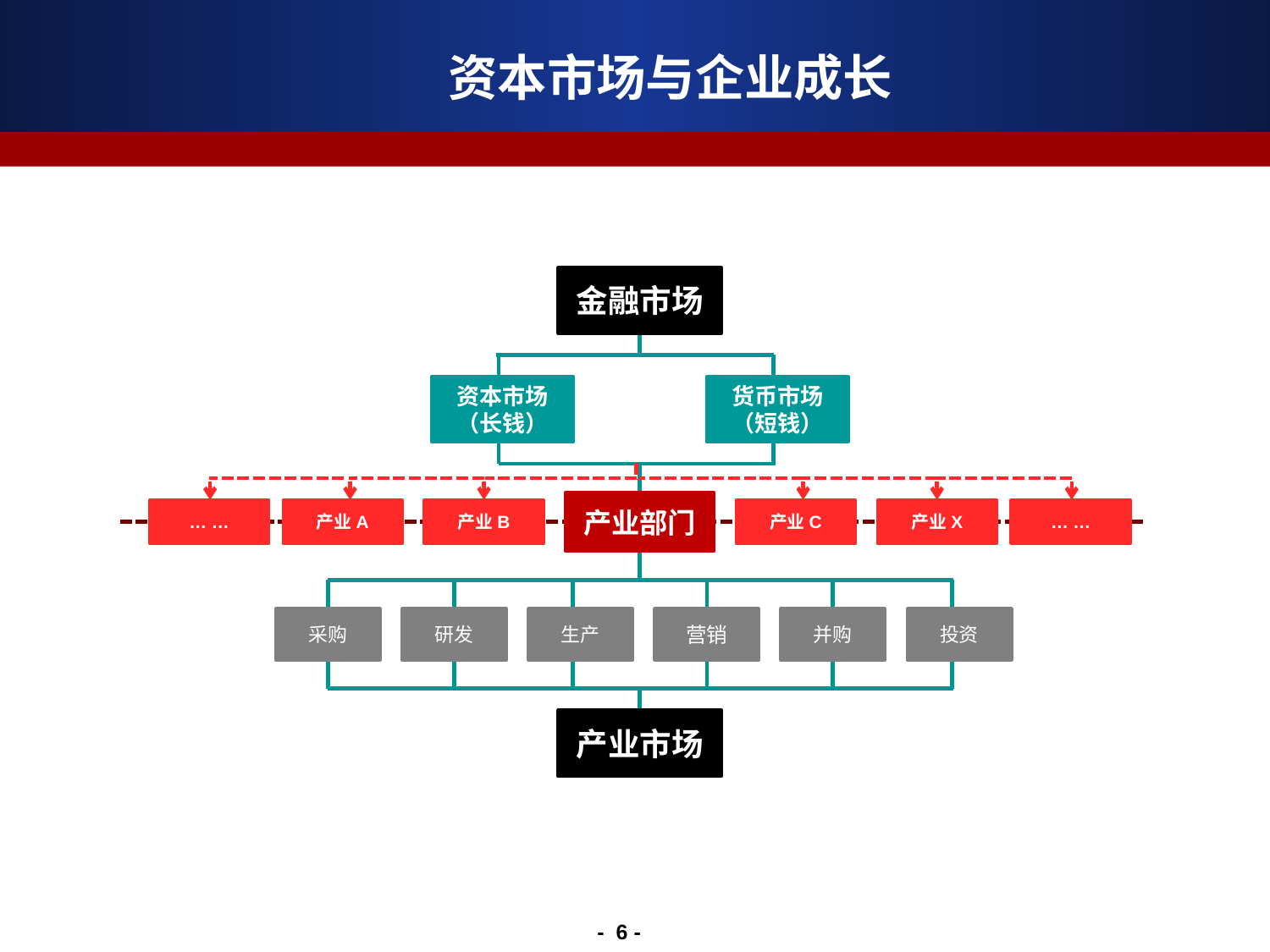

# 资本市场与企业成长
金融市场
资本市场
（长钱）
货币市场
（短钱）
产业B
产业C
… …
… …
产业A
产业X
产业部门
采购
研发
生产
营销
并购
投资
产业市场